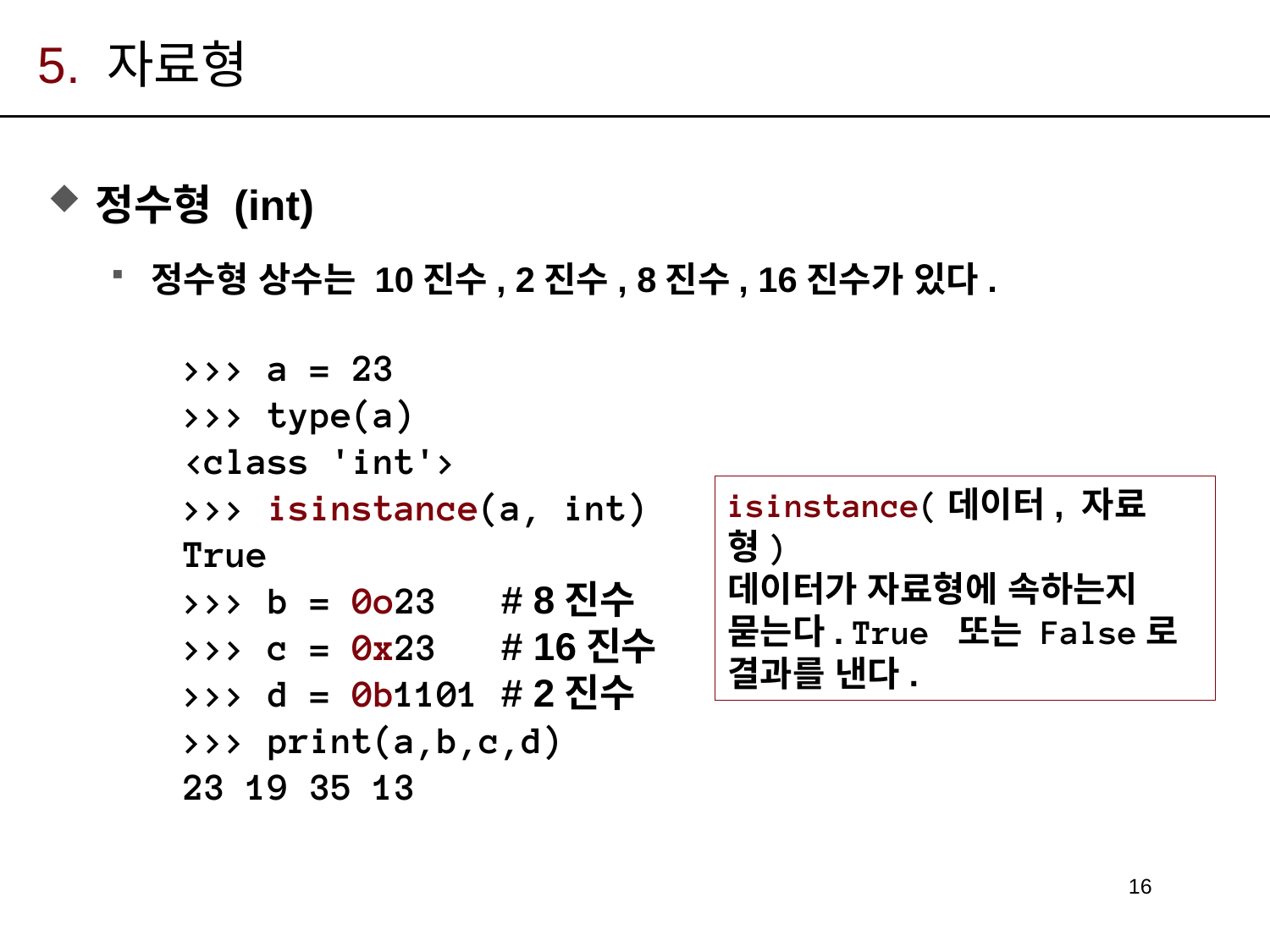

# 5. 자료형
정수형 (int)
정수형 상수는 10진수, 2진수, 8진수, 16진수가 있다.

>>> a = 23
>>> type(a)
<class 'int'>
>>> isinstance(a, int)
True
>>> b = 0o23   # 8진수
>>> c = 0x23   # 16진수
>>> d = 0b1101 # 2진수
>>> print(a,b,c,d)
23 19 35 13
isinstance(데이터, 자료형)
데이터가 자료형에 속하는지 묻는다. True 또는 False로 결과를 낸다.
16